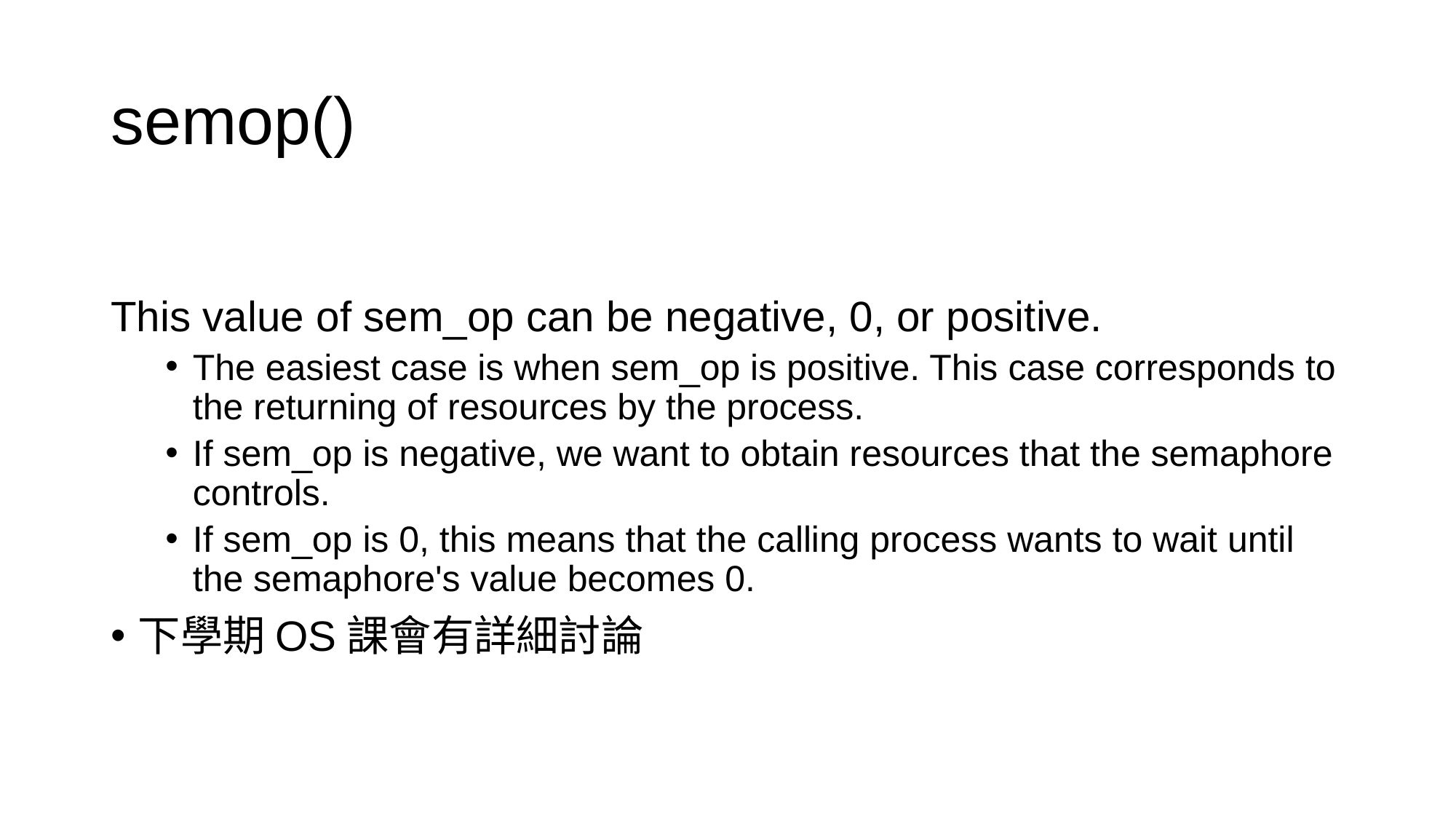

# semop()
This value of sem_op can be negative, 0, or positive.
The easiest case is when sem_op is positive. This case corresponds to the returning of resources by the process.
If sem_op is negative, we want to obtain resources that the semaphore controls.
If sem_op is 0, this means that the calling process wants to wait until the semaphore's value becomes 0.
下學期OS課會有詳細討論